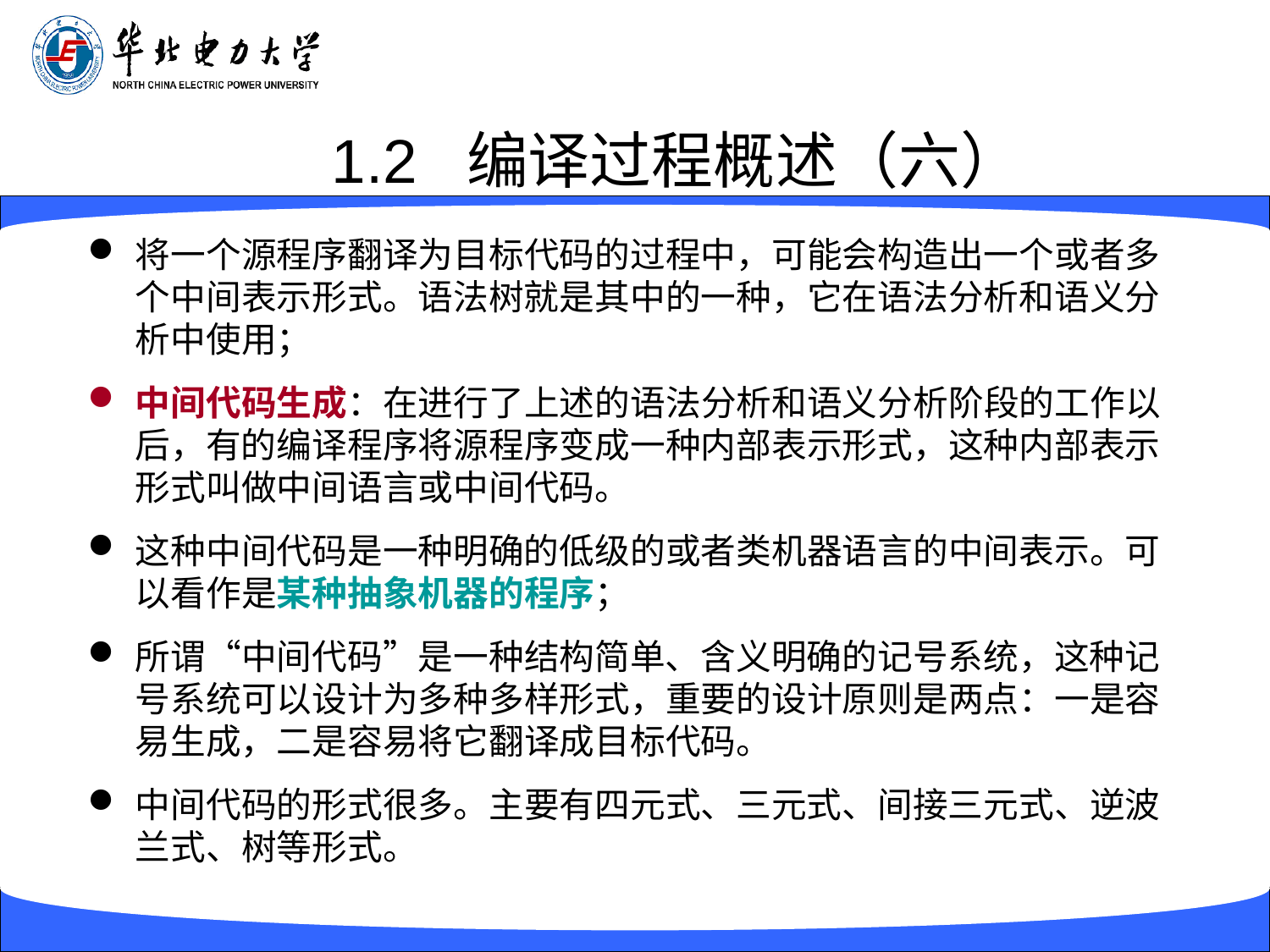

# 1.2  编译过程概述（六）
将一个源程序翻译为目标代码的过程中，可能会构造出一个或者多个中间表示形式。语法树就是其中的一种，它在语法分析和语义分析中使用；
中间代码生成：在进行了上述的语法分析和语义分析阶段的工作以后，有的编译程序将源程序变成一种内部表示形式，这种内部表示形式叫做中间语言或中间代码。
这种中间代码是一种明确的低级的或者类机器语言的中间表示。可以看作是某种抽象机器的程序；
所谓“中间代码”是一种结构简单、含义明确的记号系统，这种记号系统可以设计为多种多样形式，重要的设计原则是两点：一是容易生成，二是容易将它翻译成目标代码。
中间代码的形式很多。主要有四元式、三元式、间接三元式、逆波兰式、树等形式。